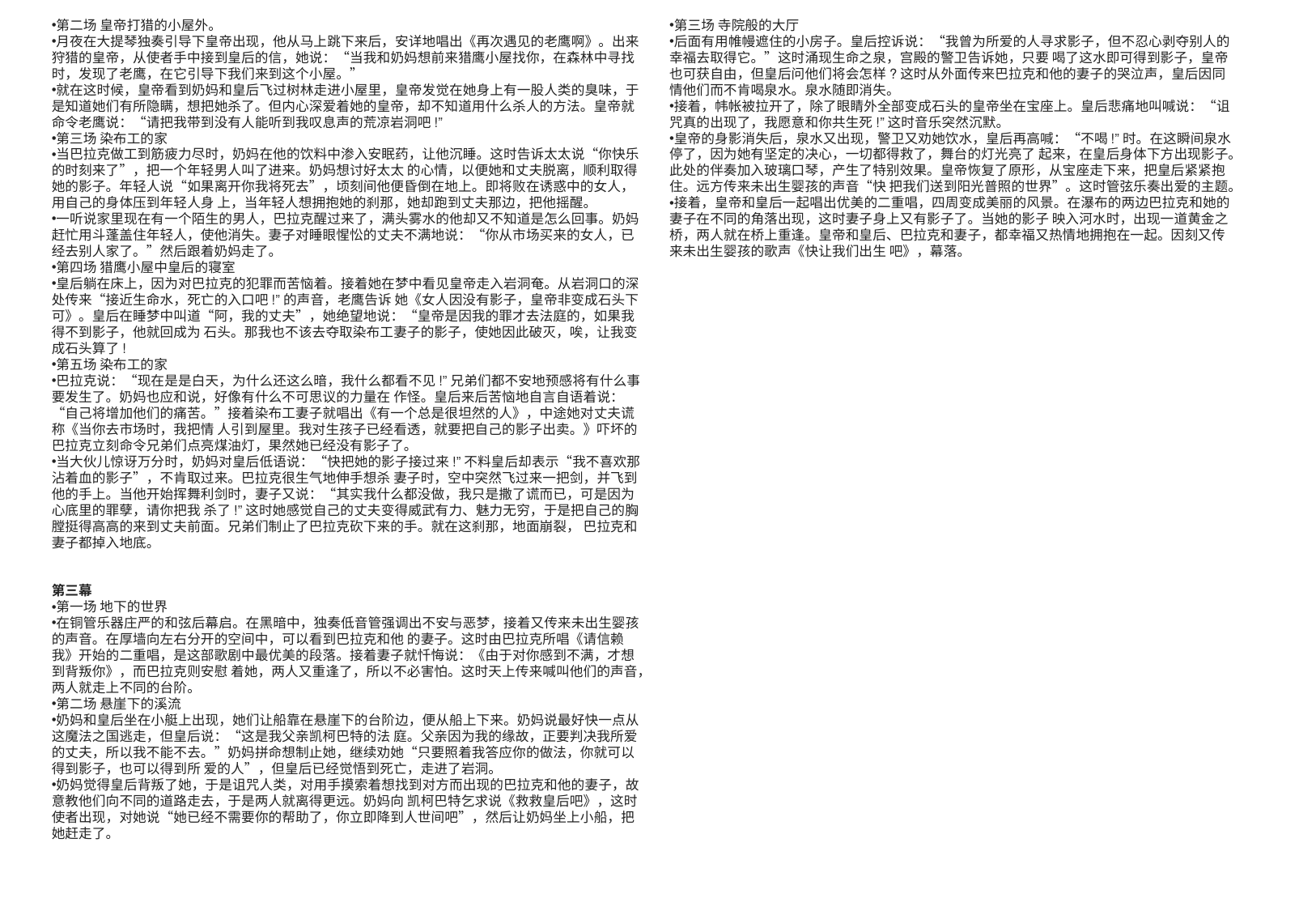

第二场 皇帝打猎的小屋外。
月夜在大提琴独奏引导下皇帝出现，他从马上跳下来后，安详地唱出《再次遇见的老鹰啊》。出来狩猎的皇帝，从使者手中接到皇后的信，她说：“当我和奶妈想前来猎鹰小屋找你，在森林中寻找时，发现了老鹰，在它引导下我们来到这个小屋。”
就在这时候，皇帝看到奶妈和皇后飞过树林走进小屋里，皇帝发觉在她身上有一股人类的臭味，于是知道她们有所隐瞒，想把她杀了。但内心深爱着她的皇帝，却不知道用什么杀人的方法。皇帝就命令老鹰说：“请把我带到没有人能听到我叹息声的荒凉岩洞吧!”
第三场 染布工的家
当巴拉克做工到筋疲力尽时，奶妈在他的饮料中渗入安眠药，让他沉睡。这时告诉太太说“你快乐的时刻来了”，把一个年轻男人叫了进来。奶妈想讨好太太 的心情，以便她和丈夫脱离，顺利取得她的影子。年轻人说“如果离开你我将死去”，顷刻间他便昏倒在地上。即将败在诱惑中的女人，用自己的身体压到年轻人身 上，当年轻人想拥抱她的刹那，她却跑到丈夫那边，把他摇醒。
一听说家里现在有一个陌生的男人，巴拉克醒过来了，满头雾水的他却又不知道是怎么回事。奶妈赶忙用斗蓬盖住年轻人，使他消失。妻子对睡眼惺忪的丈夫不满地说：“你从市场买来的女人，已经去别人家了。”然后跟着奶妈走了。
第四场 猎鹰小屋中皇后的寝室
皇后躺在床上，因为对巴拉克的犯罪而苦恼着。接着她在梦中看见皇帝走入岩洞奄。从岩洞口的深处传来“接近生命水，死亡的入口吧!”的声音，老鹰告诉 她《女人因没有影子，皇帝非变成石头下可》。皇后在睡梦中叫道“阿，我的丈夫”，她绝望地说：“皇帝是因我的罪才去法庭的，如果我得不到影子，他就回成为 石头。那我也不该去夺取染布工妻子的影子，使她因此破灭，唉，让我变成石头算了!
第五场 染布工的家
巴拉克说：“现在是是白天，为什么还这么暗，我什么都看不见!”兄弟们都不安地预感将有什么事要发生了。奶妈也应和说，好像有什么不可思议的力量在 作怪。皇后来后苦恼地自言自语着说：“自己将增加他们的痛苦。”接着染布工妻子就唱出《有一个总是很坦然的人》，中途她对丈夫谎称《当你去市场时，我把情 人引到屋里。我对生孩子已经看透，就要把自己的影子出卖。》吓坏的巴拉克立刻命令兄弟们点亮煤油灯，果然她已经没有影子了。
当大伙儿惊讶万分时，奶妈对皇后低语说：“快把她的影子接过来!”不料皇后却表示“我不喜欢那沾着血的影子”，不肯取过来。巴拉克很生气地伸手想杀 妻子时，空中突然飞过来一把剑，并飞到他的手上。当他开始挥舞利剑时，妻子又说：“其实我什么都没做，我只是撒了谎而已，可是因为心底里的罪孽，请你把我 杀了!”这时她感觉自己的丈夫变得威武有力、魅力无穷，于是把自己的胸膛挺得高高的来到丈夫前面。兄弟们制止了巴拉克砍下来的手。就在这刹那，地面崩裂， 巴拉克和妻子都掉入地底。

第三幕
第一场 地下的世界
在铜管乐器庄严的和弦后幕启。在黑暗中，独奏低音管强调出不安与恶梦，接着又传来未出生婴孩的声音。在厚墙向左右分开的空间中，可以看到巴拉克和他 的妻子。这时由巴拉克所唱《请信赖我》开始的二重唱，是这部歌剧中最优美的段落。接着妻子就忏悔说：《由于对你感到不满，才想到背叛你》，而巴拉克则安慰 着她，两人又重逢了，所以不必害怕。这时天上传来喊叫他们的声音，两人就走上不同的台阶。
第二场 悬崖下的溪流
奶妈和皇后坐在小艇上出现，她们让船靠在悬崖下的台阶边，便从船上下来。奶妈说最好快一点从这魔法之国逃走，但皇后说：“这是我父亲凯柯巴特的法 庭。父亲因为我的缘故，正要判决我所爱的丈夫，所以我不能不去。”奶妈拼命想制止她，继续劝她“只要照着我答应你的做法，你就可以得到影子，也可以得到所 爱的人”，但皇后已经觉悟到死亡，走进了岩洞。
奶妈觉得皇后背叛了她，于是诅咒人类，对用手摸索着想找到对方而出现的巴拉克和他的妻子，故意教他们向不同的道路走去，于是两人就离得更远。奶妈向 凯柯巴特乞求说《救救皇后吧》，这时使者出现，对她说“她已经不需要你的帮助了，你立即降到人世间吧”，然后让奶妈坐上小船，把她赶走了。

第三场 寺院般的大厅
后面有用帷幔遮住的小房子。皇后控诉说：“我曾为所爱的人寻求影子，但不忍心剥夺别人的幸福去取得它。”这时涌现生命之泉，宫殿的警卫告诉她，只要 喝了这水即可得到影子，皇帝也可获自由，但皇后问他们将会怎样?这时从外面传来巴拉克和他的妻子的哭泣声，皇后因同情他们而不肯喝泉水。泉水随即消失。
接着，帏帐被拉开了，除了眼睛外全部变成石头的皇帝坐在宝座上。皇后悲痛地叫喊说：“诅咒真的出现了，我愿意和你共生死!”这时音乐突然沉默。
皇帝的身影消失后，泉水又出现，警卫又劝她饮水，皇后再高喊：“不喝!”时。在这瞬间泉水停了，因为她有坚定的决心，一切都得救了，舞台的灯光亮了 起来，在皇后身体下方出现影子。此处的伴奏加入玻璃口琴，产生了特别效果。皇帝恢复了原形，从宝座走下来，把皇后紧紧抱住。远方传来未出生婴孩的声音“快 把我们送到阳光普照的世界”。这时管弦乐奏出爱的主题。
接着，皇帝和皇后一起唱出优美的二重唱，四周变成美丽的风景。在瀑布的两边巴拉克和她的妻子在不同的角落出现，这时妻子身上又有影子了。当她的影子 映入河水时，出现一道黄金之桥，两人就在桥上重逢。皇帝和皇后、巴拉克和妻子，都幸福又热情地拥抱在一起。因刻又传来未出生婴孩的歌声《快让我们出生 吧》，幕落。